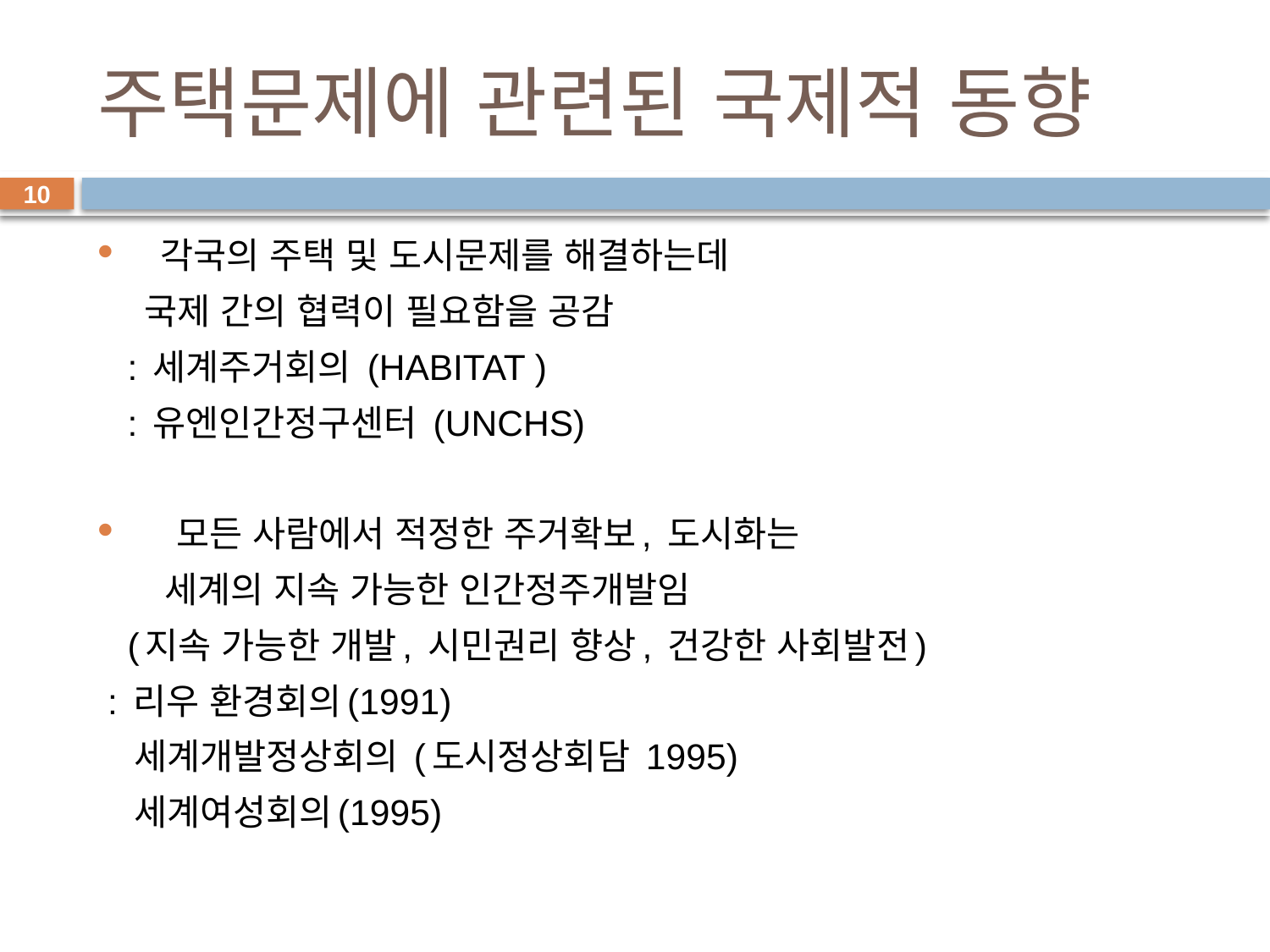

# 주택문제에 관련된 국제적 동향
10
각국의 주택 및 도시문제를 해결하는데
    국제 간의 협력이 필요함을 공감
   : 세계주거회의 (HABITAT )
   : 유엔인간정구센터 (UNCHS)

 모든 사람에서 적정한 주거확보, 도시화는
      세계의 지속 가능한 인간정주개발임
   (지속 가능한 개발, 시민권리 향상, 건강한 사회발전)
 : 리우 환경회의(1991)
   세계개발정상회의 (도시정상회담 1995)
   세계여성회의(1995)